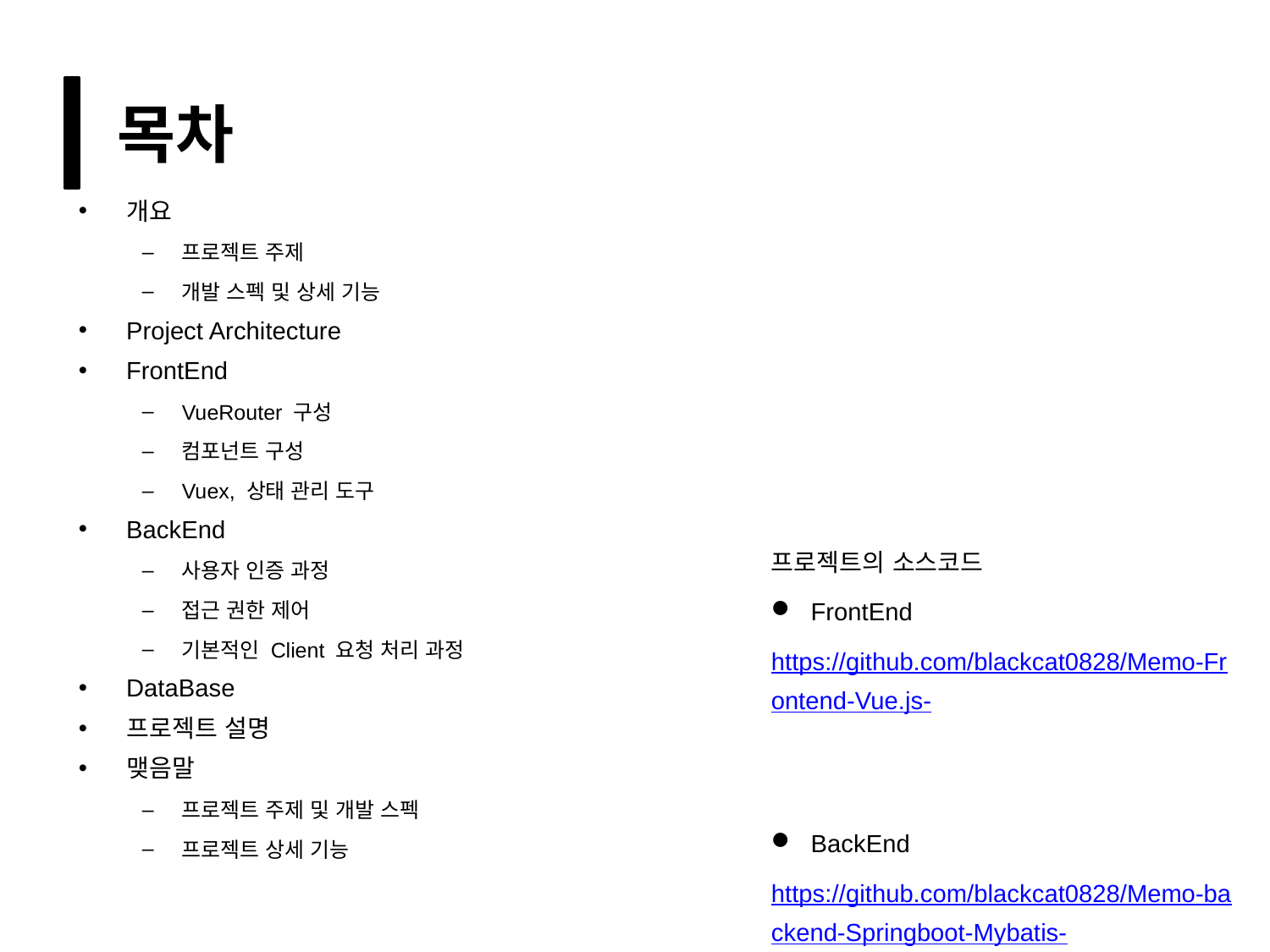

목차
개요
프로젝트 주제
개발 스펙 및 상세 기능
Project Architecture
FrontEnd
VueRouter 구성
컴포넌트 구성
Vuex, 상태 관리 도구
BackEnd
사용자 인증 과정
접근 권한 제어
기본적인 Client 요청 처리 과정
DataBase
프로젝트 설명
맺음말
프로젝트 주제 및 개발 스펙
프로젝트 상세 기능

프로젝트의 소스코드
FrontEnd
https://github.com/blackcat0828/Memo-Frontend-Vue.js-

BackEnd
https://github.com/blackcat0828/Memo-backend-Springboot-Mybatis-